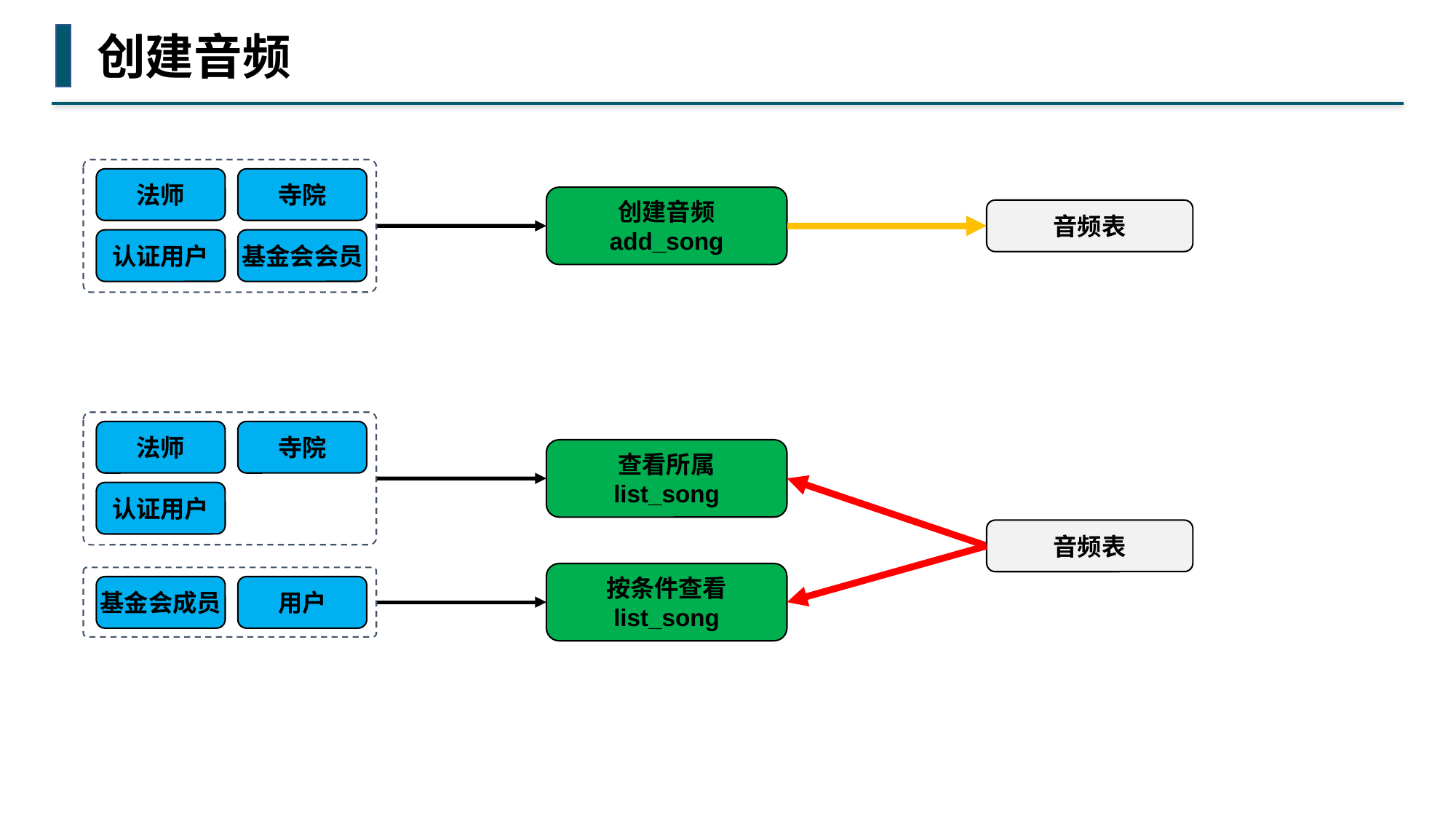

创建音频

法师
寺院
认证用户
基金会会员
创建音频
add_song
音频表

法师
寺院
认证用户
查看所属
list_song
音频表
按条件查看
list_song

基金会成员
用户